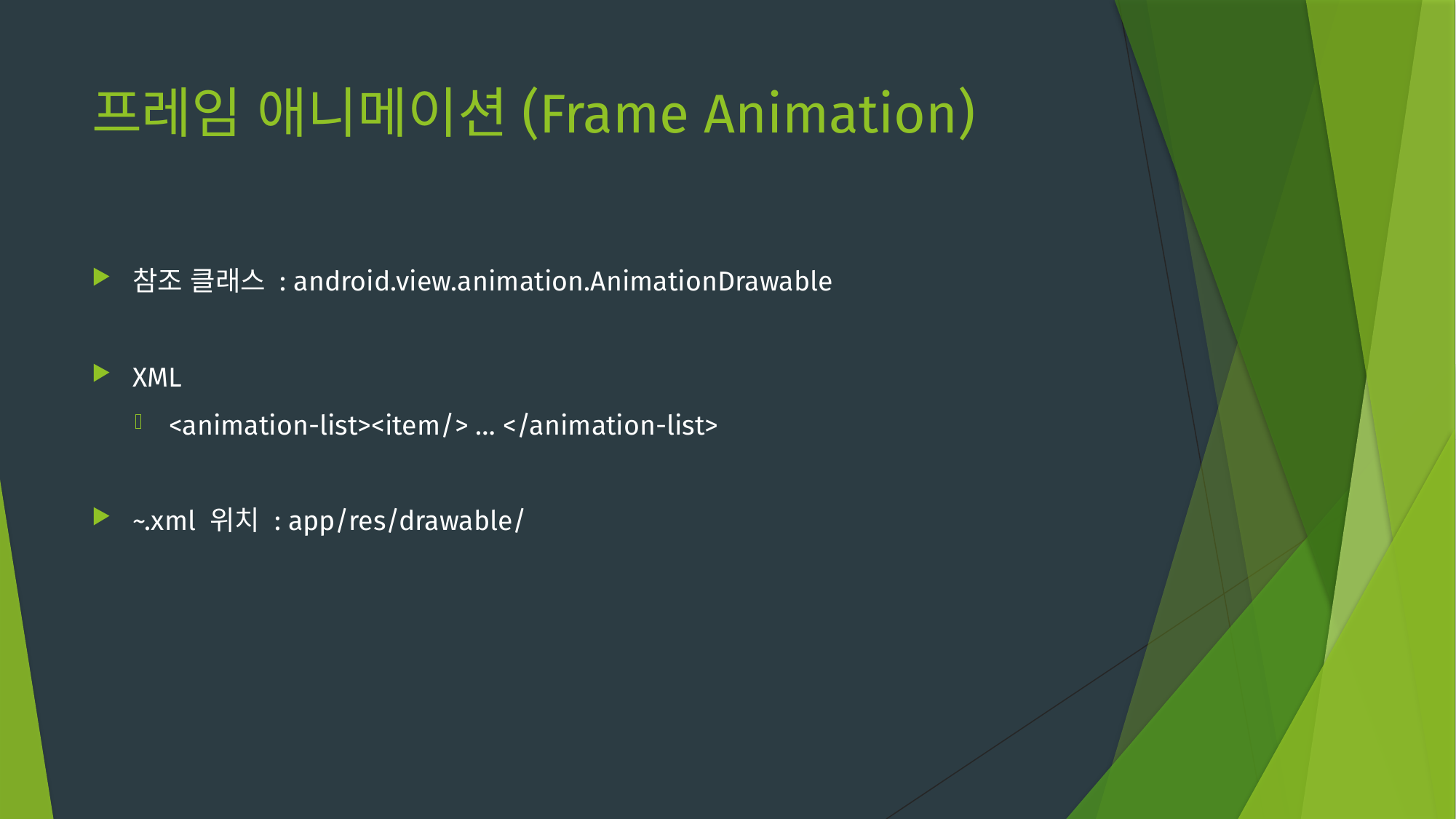

# 프레임 애니메이션(Frame Animation)
참조 클래스 : android.view.animation.AnimationDrawable

XML
<animation-list><item/> … </animation-list>

~.xml 위치 : app/res/drawable/